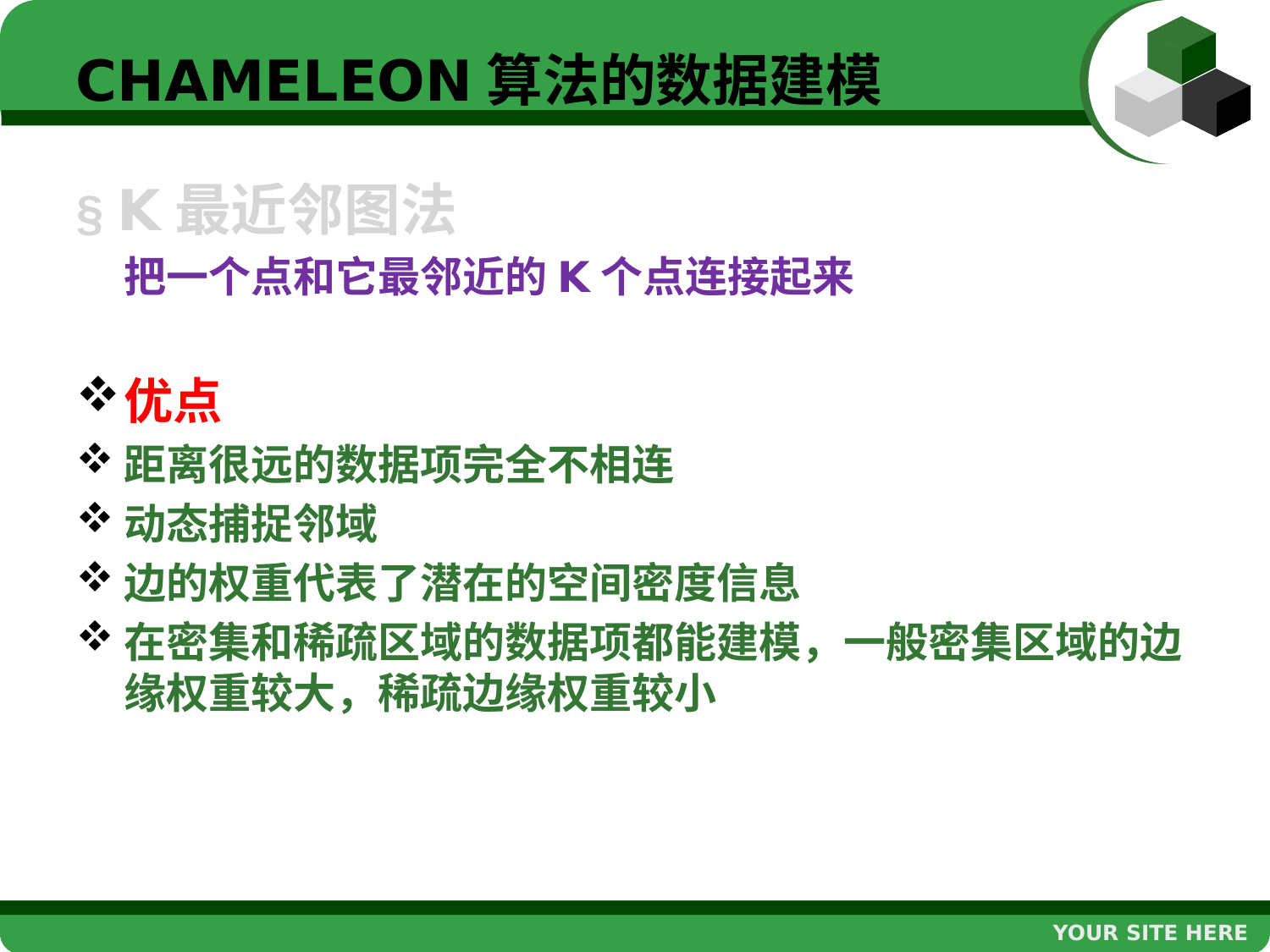

# CHAMELEON算法的数据建模
§ K最近邻图法
    把一个点和它最邻近的K个点连接起来

优点
距离很远的数据项完全不相连
动态捕捉邻域
边的权重代表了潜在的空间密度信息
在密集和稀疏区域的数据项都能建模，一般密集区域的边缘权重较大，稀疏边缘权重较小
YOUR SITE HERE